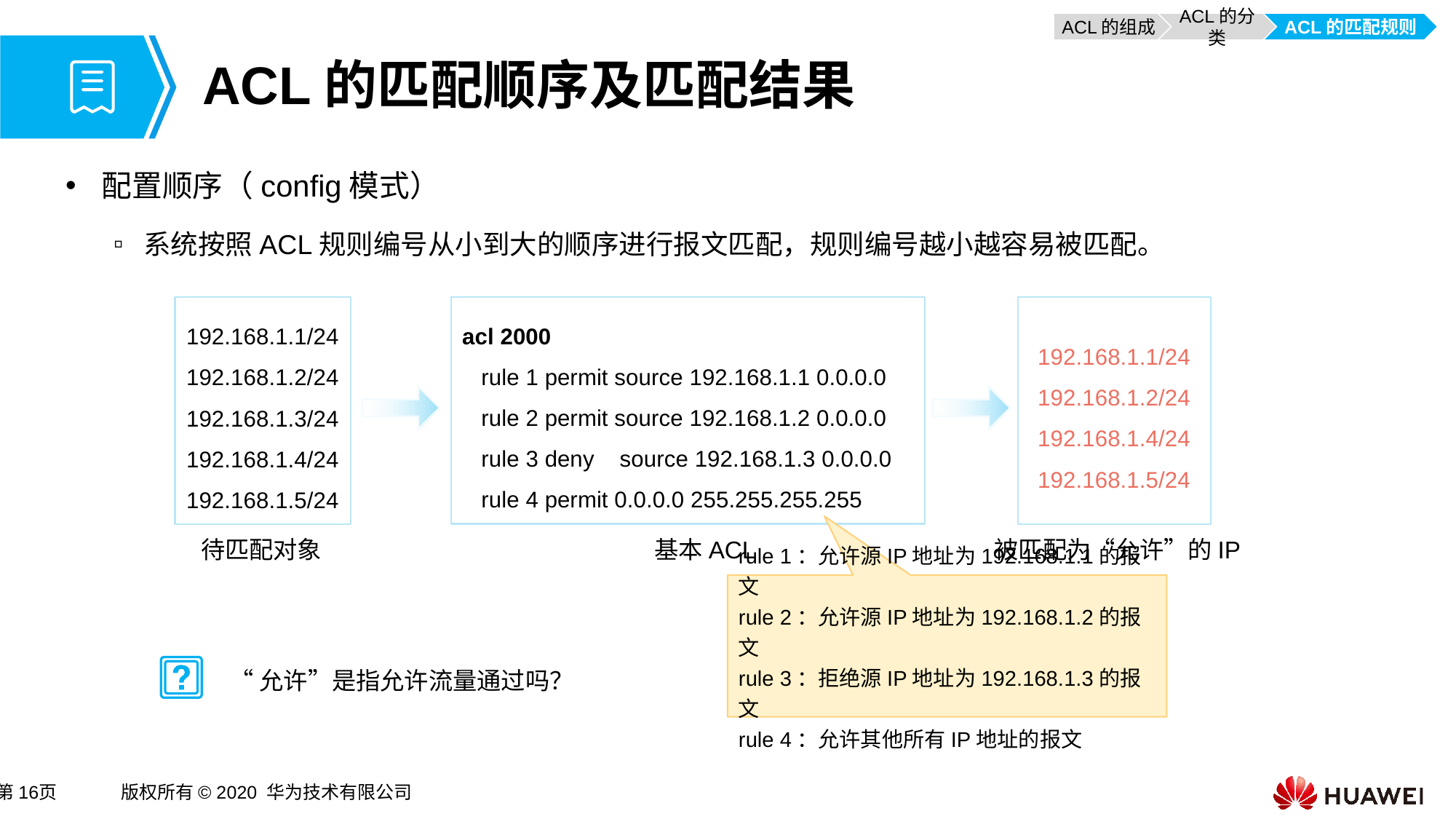

ACL的组成
ACL的分类
ACL的匹配规则
# ACL的匹配顺序及匹配结果
配置顺序（config模式）
系统按照ACL规则编号从小到大的顺序进行报文匹配，规则编号越小越容易被匹配。

acl 2000
   rule 1 permit source 192.168.1.1 0.0.0.0
   rule 2 permit source 192.168.1.2 0.0.0.0
   rule 3 deny    source 192.168.1.3 0.0.0.0
   rule 4 permit 0.0.0.0 255.255.255.255
192.168.1.1/24
192.168.1.2/24
192.168.1.3/24
192.168.1.4/24
192.168.1.5/24
192.168.1.1/24
192.168.1.2/24
192.168.1.4/24
192.168.1.5/24

rule 1：允许源IP地址为192.168.1.1的报文
rule 2：允许源IP地址为192.168.1.2的报文
rule 3：拒绝源IP地址为192.168.1.3的报文
rule 4：允许其他所有IP地址的报文
待匹配对象
基本ACL
被匹配为“允许”的IP
“允许”是指允许流量通过吗？